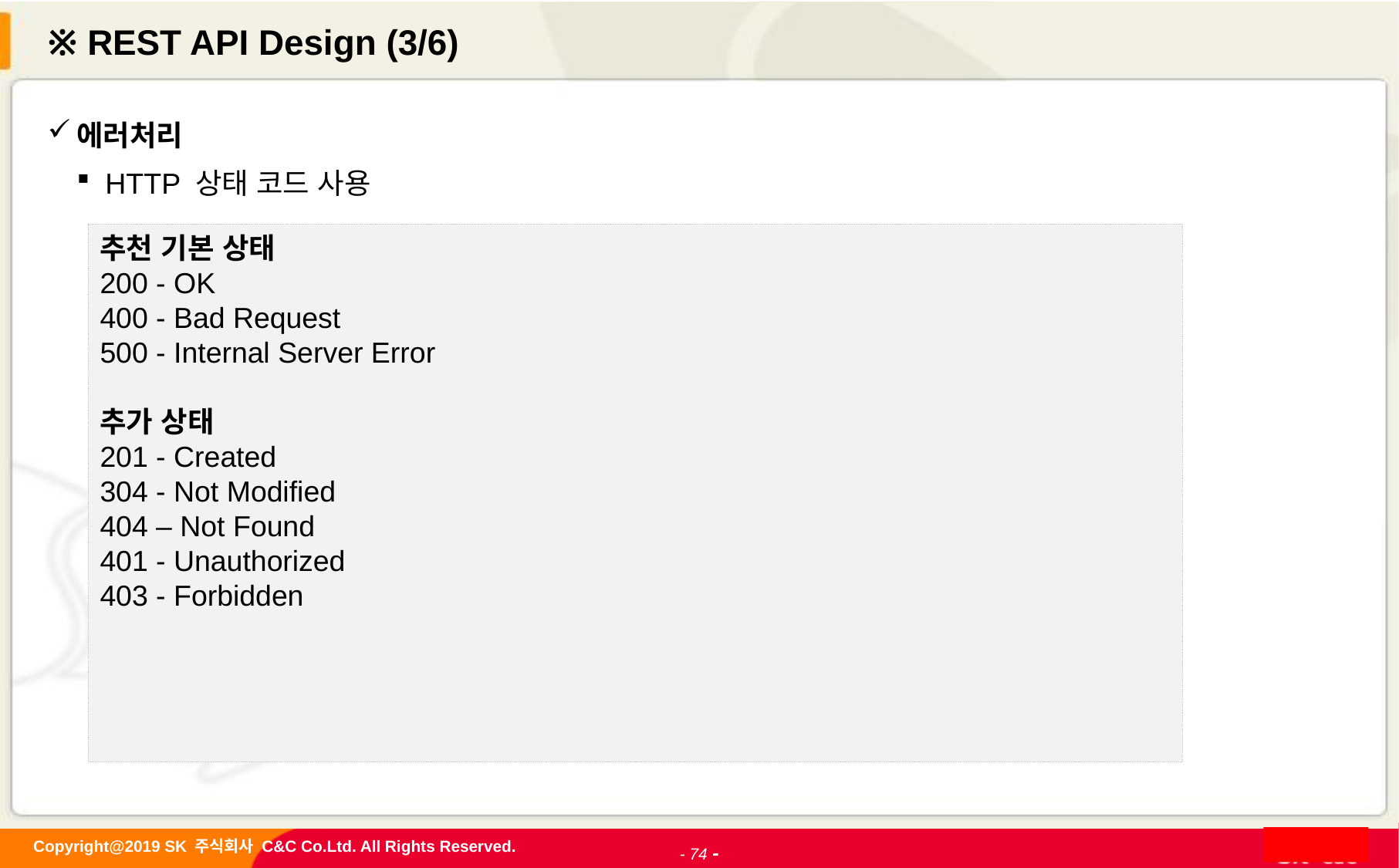

# ※ REST API Design (3/6)
에러처리
HTTP 상태 코드 사용

추천 기본 상태
200 - OK
400 - Bad Request
500 - Internal Server Error

추가 상태
201 - Created
304 - Not Modified
404 – Not Found
401 - Unauthorized
403 - Forbidden